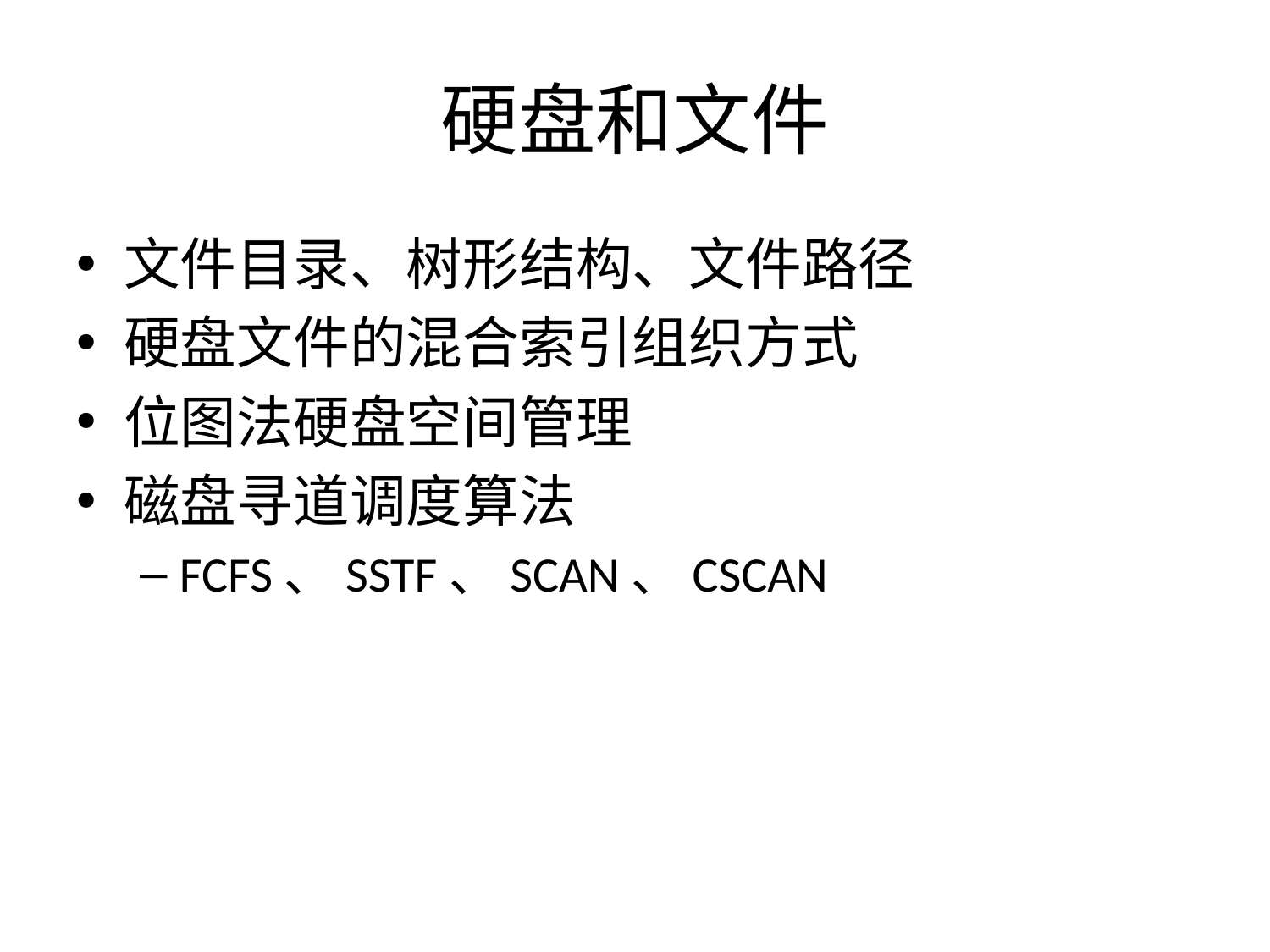

# 硬盘和文件
文件目录、树形结构、文件路径
硬盘文件的混合索引组织方式
位图法硬盘空间管理
磁盘寻道调度算法
FCFS、SSTF、SCAN、CSCAN